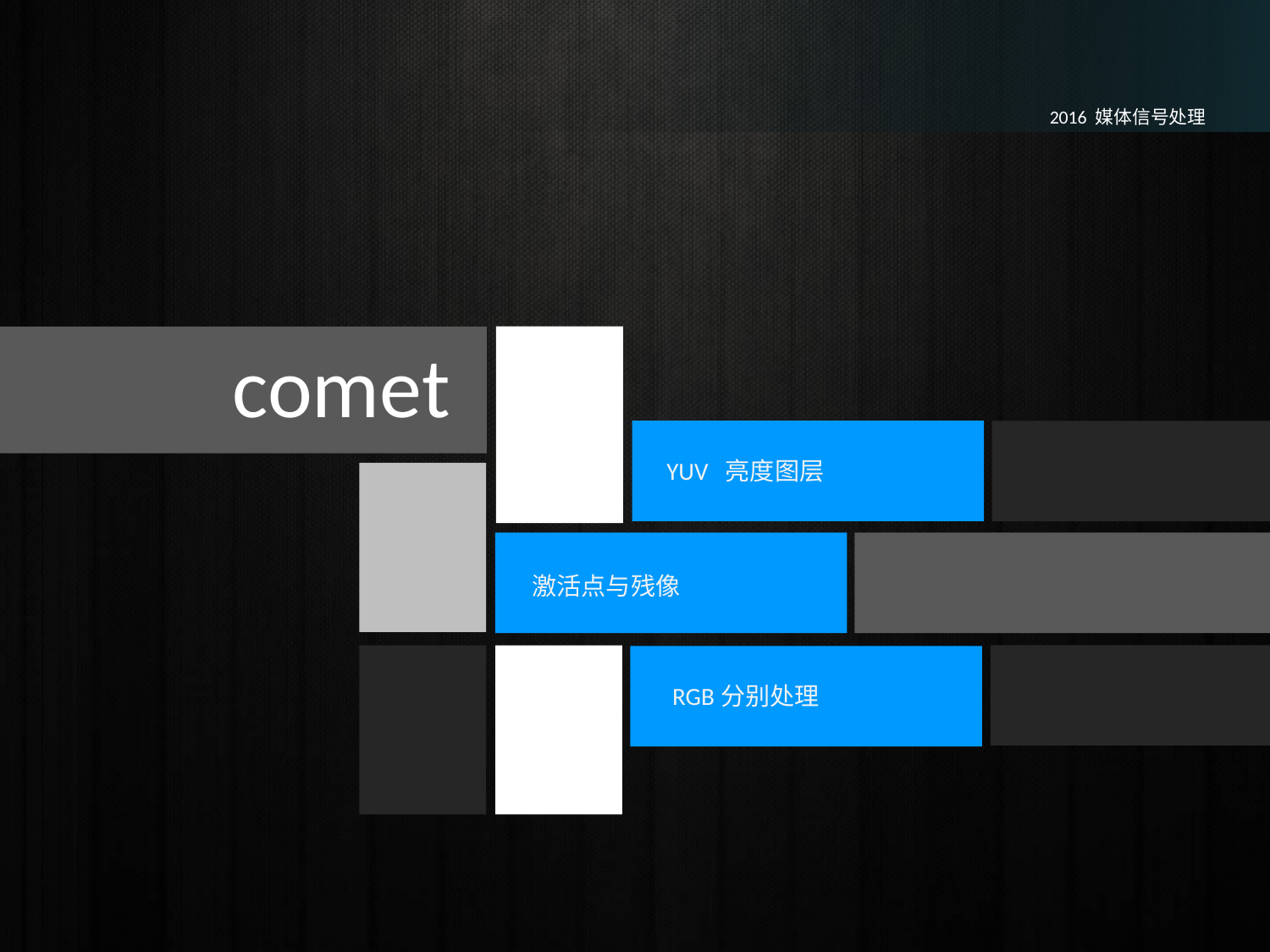

2016 媒体信号处理
comet

YUV  亮度图层

激活点与残像

RGB分别处理